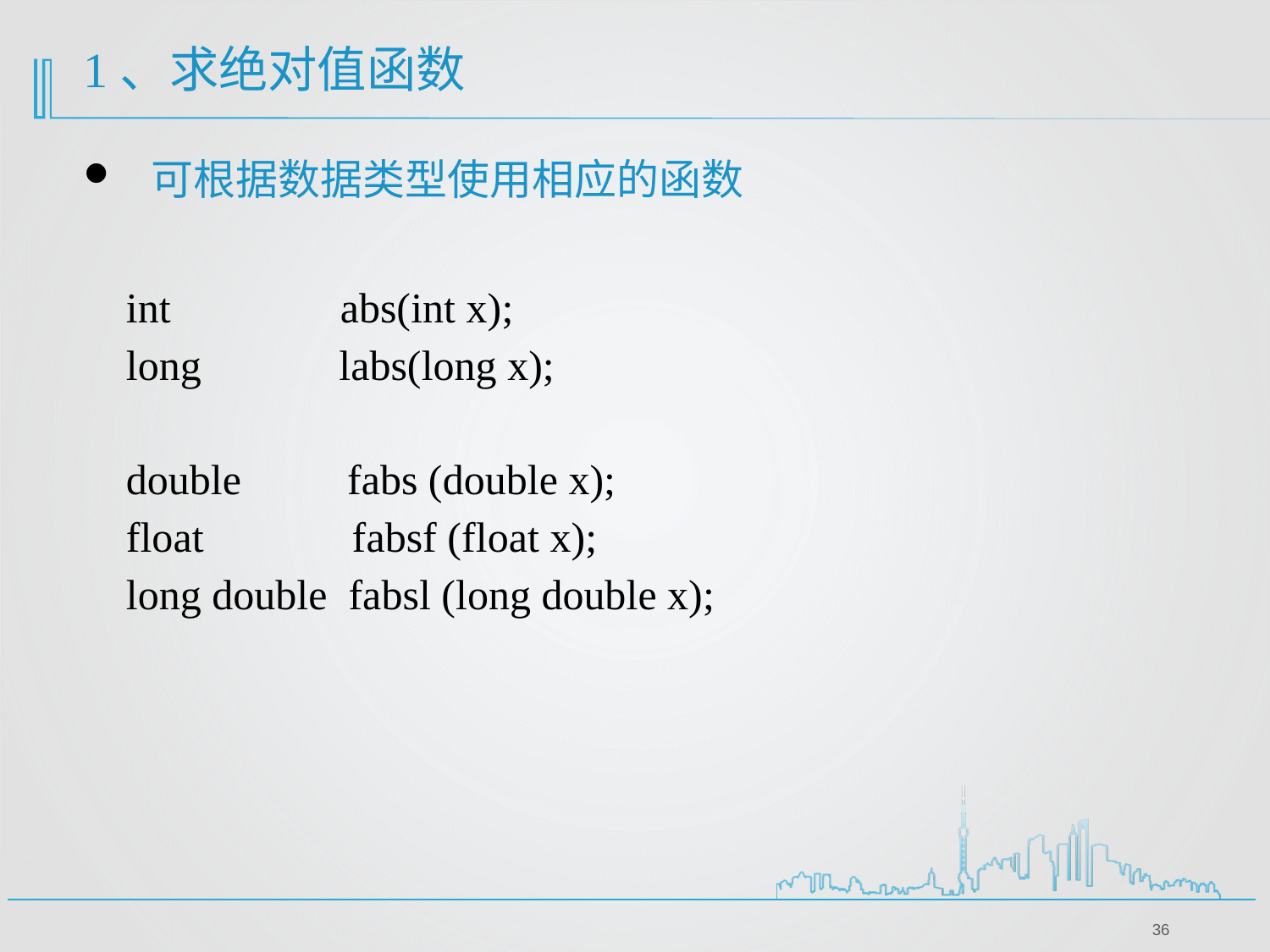

1、求绝对值函数
 可根据数据类型使用相应的函数

 int                abs(int x);
 long             labs(long x);

 double          fabs (double x);
 float              fabsf (float x);
 long double  fabsl (long double x);
36